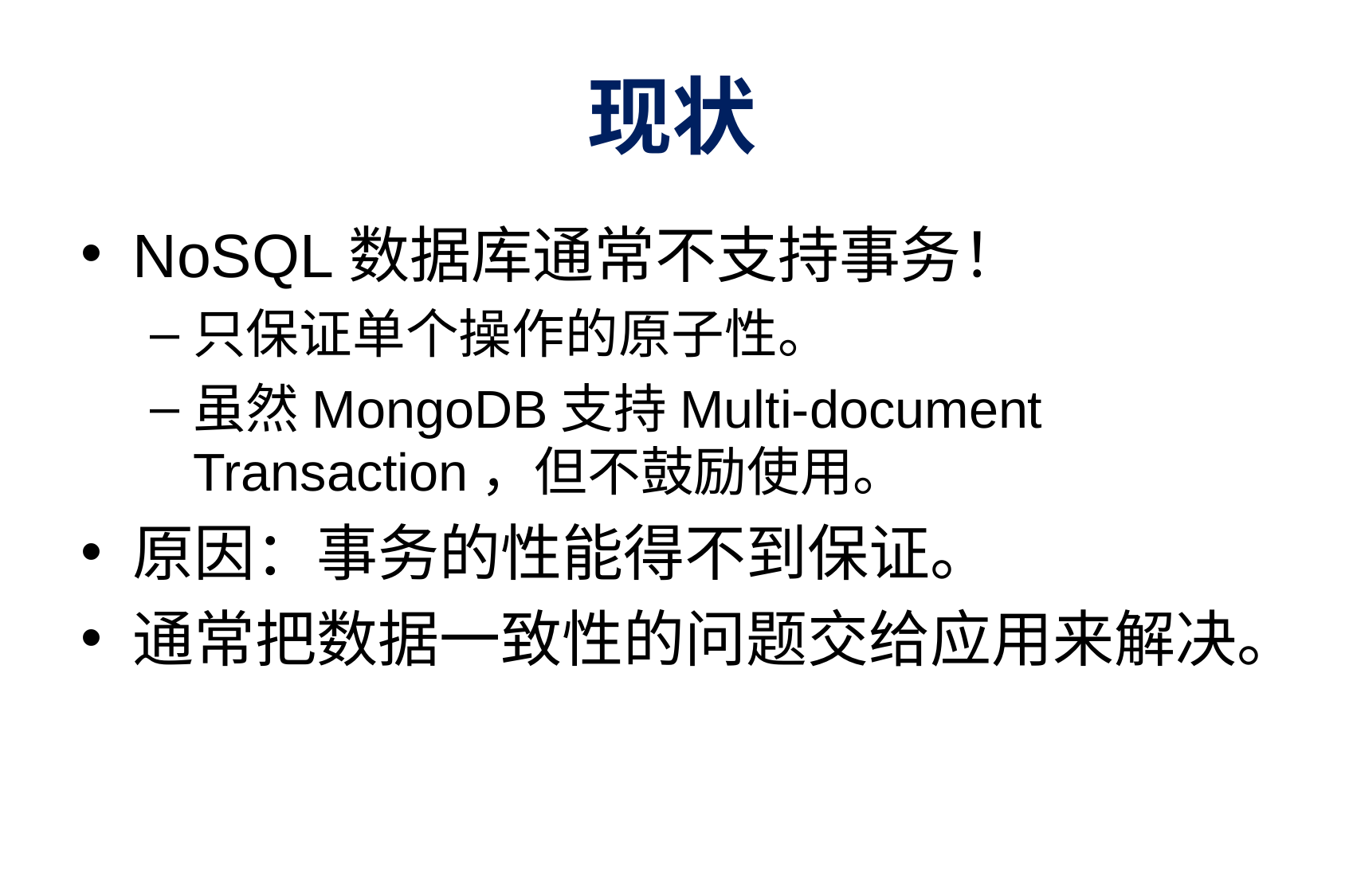

# 现状
NoSQL数据库通常不支持事务！
只保证单个操作的原子性。
虽然MongoDB支持Multi-document Transaction，但不鼓励使用。
原因：事务的性能得不到保证。
通常把数据一致性的问题交给应用来解决。